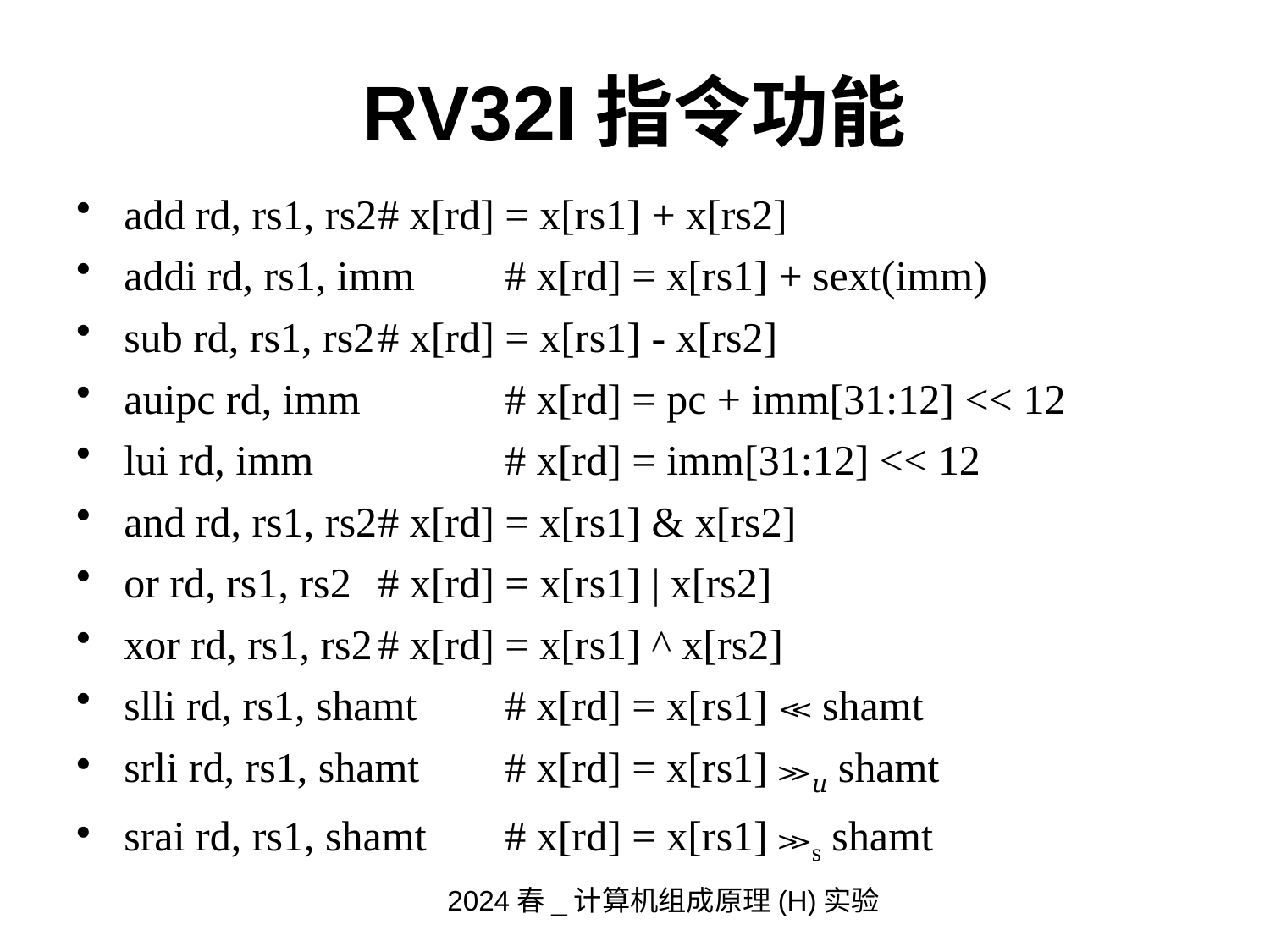

# RV32I指令功能
add rd, rs1, rs2	# x[rd] = x[rs1] + x[rs2]
addi rd, rs1, imm 	# x[rd] = x[rs1] + sext(imm)
sub rd, rs1, rs2	# x[rd] = x[rs1] - x[rs2]
auipc rd, imm   	# x[rd] = pc + imm[31:12] << 12
lui rd, imm		# x[rd] = imm[31:12] << 12
and rd, rs1, rs2	# x[rd] = x[rs1] & x[rs2]
or rd, rs1, rs2	# x[rd] = x[rs1] | x[rs2]
xor rd, rs1, rs2	# x[rd] = x[rs1] ^ x[rs2]
slli rd, rs1, shamt 	# x[rd] = x[rs1] ≪ shamt
srli rd, rs1, shamt	# x[rd] = x[rs1] ≫𝑢 shamt
srai rd, rs1, shamt	# x[rd] = x[rs1] ≫s shamt

2024春_计算机组成原理(H)实验
23